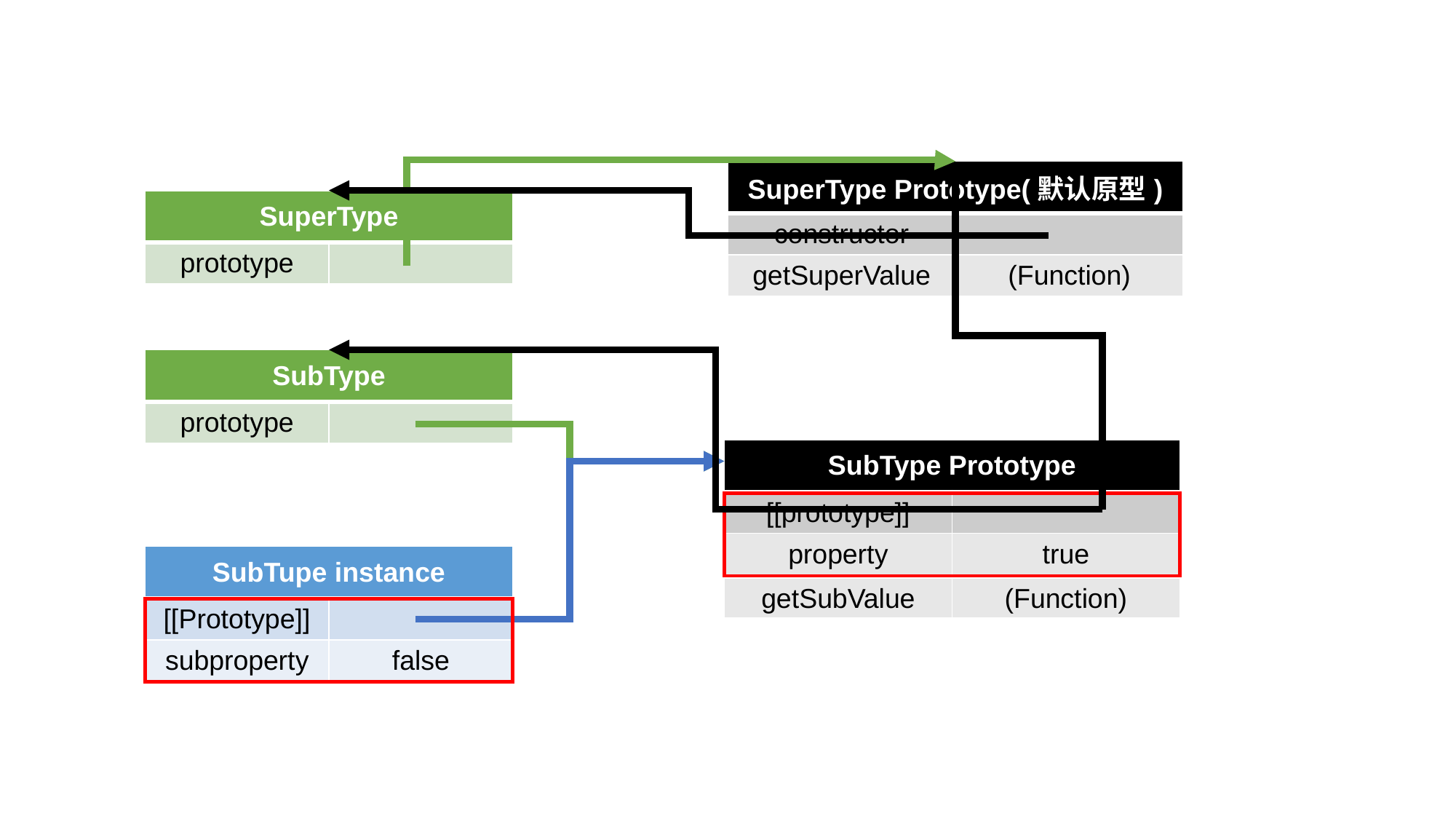

| SuperType Prototype(默认原型) |  |
| --- | --- |
| constructor |  |
| getSuperValue | (Function) |
| SuperType |  |
| --- | --- |
| prototype |  |
| SubType |  |
| --- | --- |
| prototype |  |
| SubType Prototype |  |
| --- | --- |
| constructor |  |
| SubType Prototype |  |
| --- | --- |
| [[prototype]] |  |
| property | true |

| SubTupe instance |  |
| --- | --- |
| [[Prototype]] |  |
| subproperty | false |
| getSubValue | (Function) |
| --- | --- |